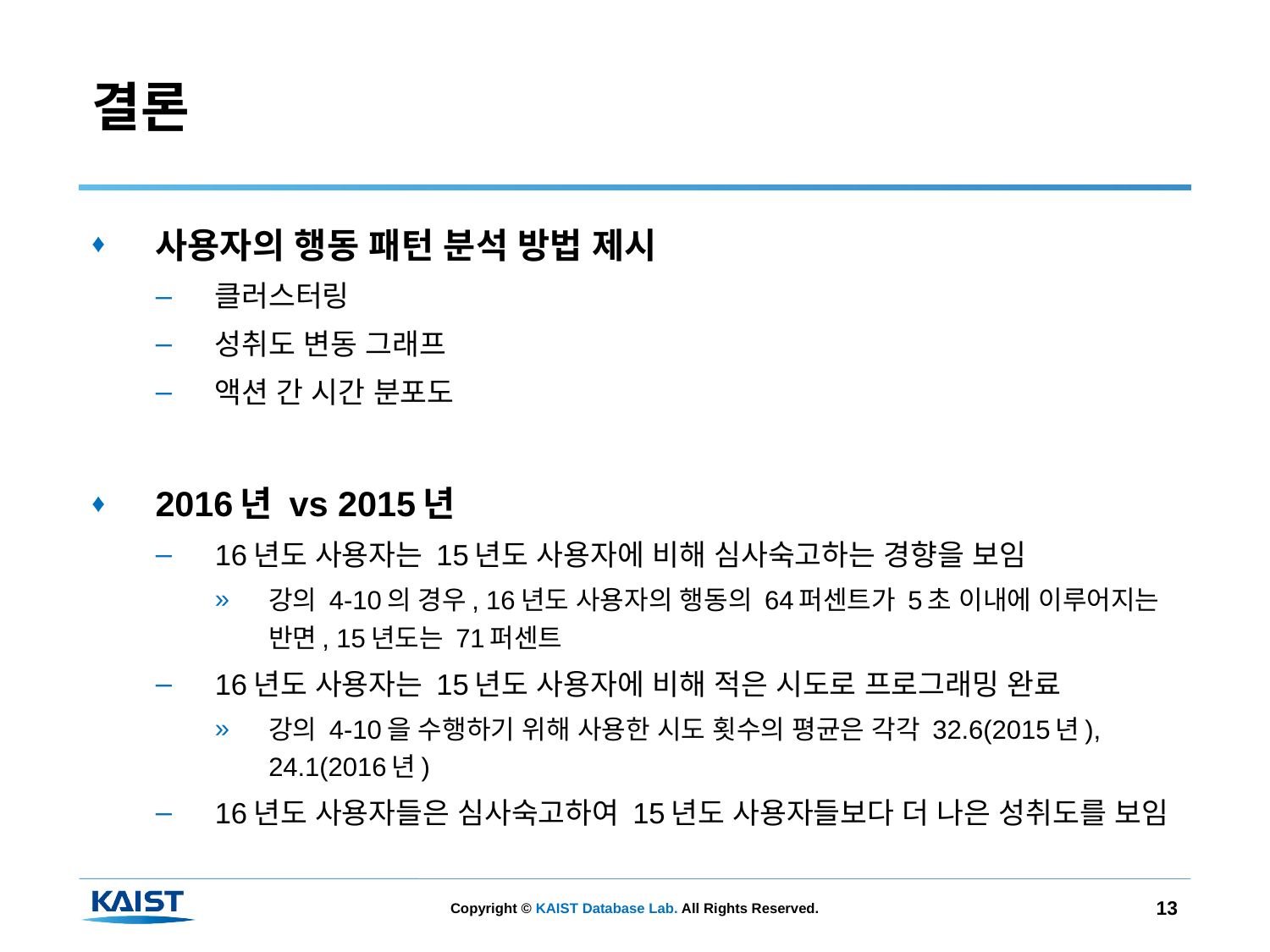

# 결론
사용자의 행동 패턴 분석 방법 제시
클러스터링
성취도 변동 그래프
액션 간 시간 분포도

2016년 vs 2015년
16년도 사용자는 15년도 사용자에 비해 심사숙고하는 경향을 보임
강의 4-10의 경우, 16년도 사용자의 행동의 64퍼센트가 5초 이내에 이루어지는 반면, 15년도는 71퍼센트
16년도 사용자는 15년도 사용자에 비해 적은 시도로 프로그래밍 완료
강의 4-10을 수행하기 위해 사용한 시도 횟수의 평균은 각각 32.6(2015년), 24.1(2016년)
16년도 사용자들은 심사숙고하여 15년도 사용자들보다 더 나은 성취도를 보임
13